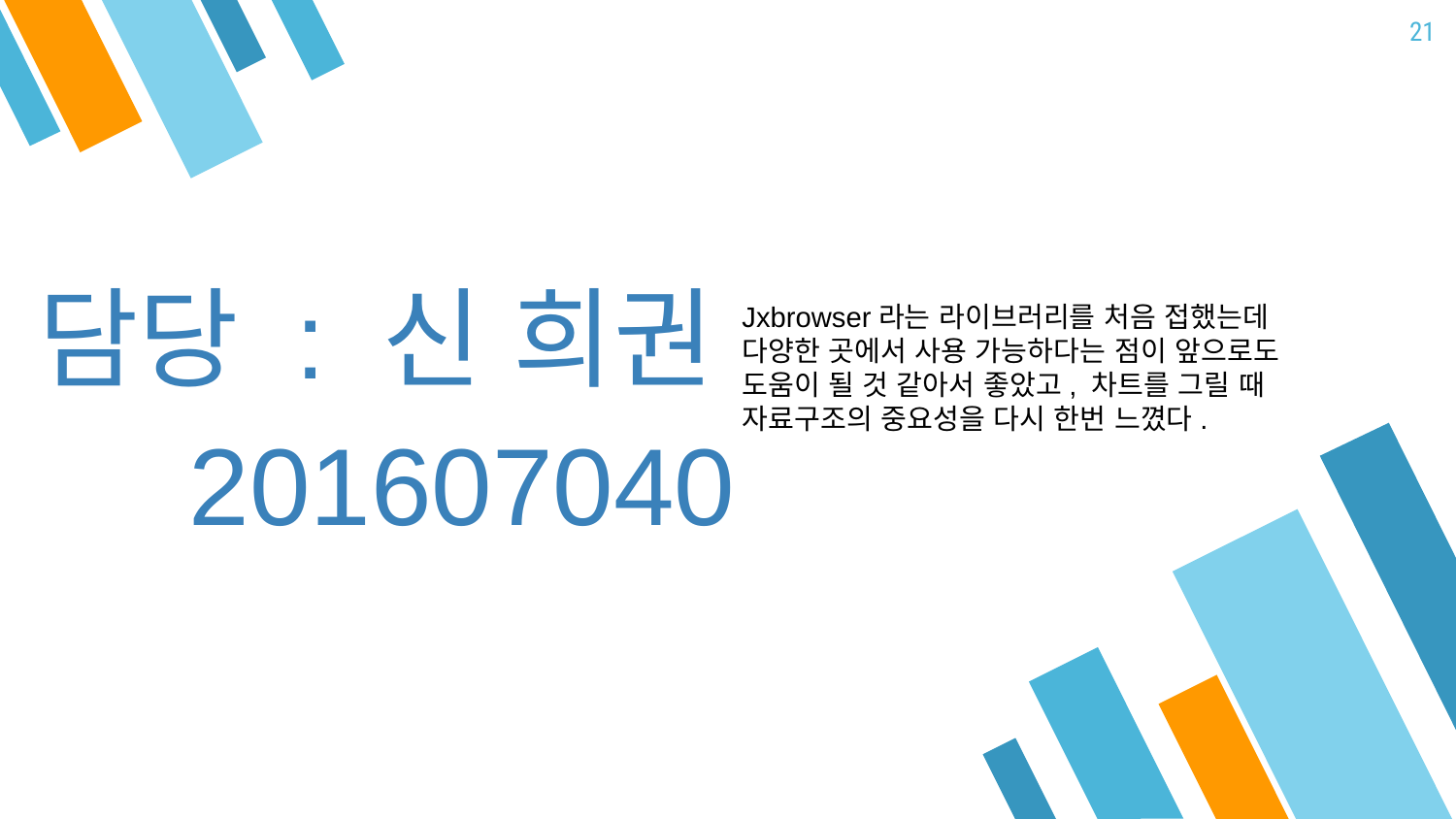

21
담당 : 신 희권
Jxbrowser라는 라이브러리를 처음 접했는데
다양한 곳에서 사용 가능하다는 점이 앞으로도
도움이 될 것 같아서 좋았고, 차트를 그릴 때 자료구조의 중요성을 다시 한번 느꼈다.
201607040